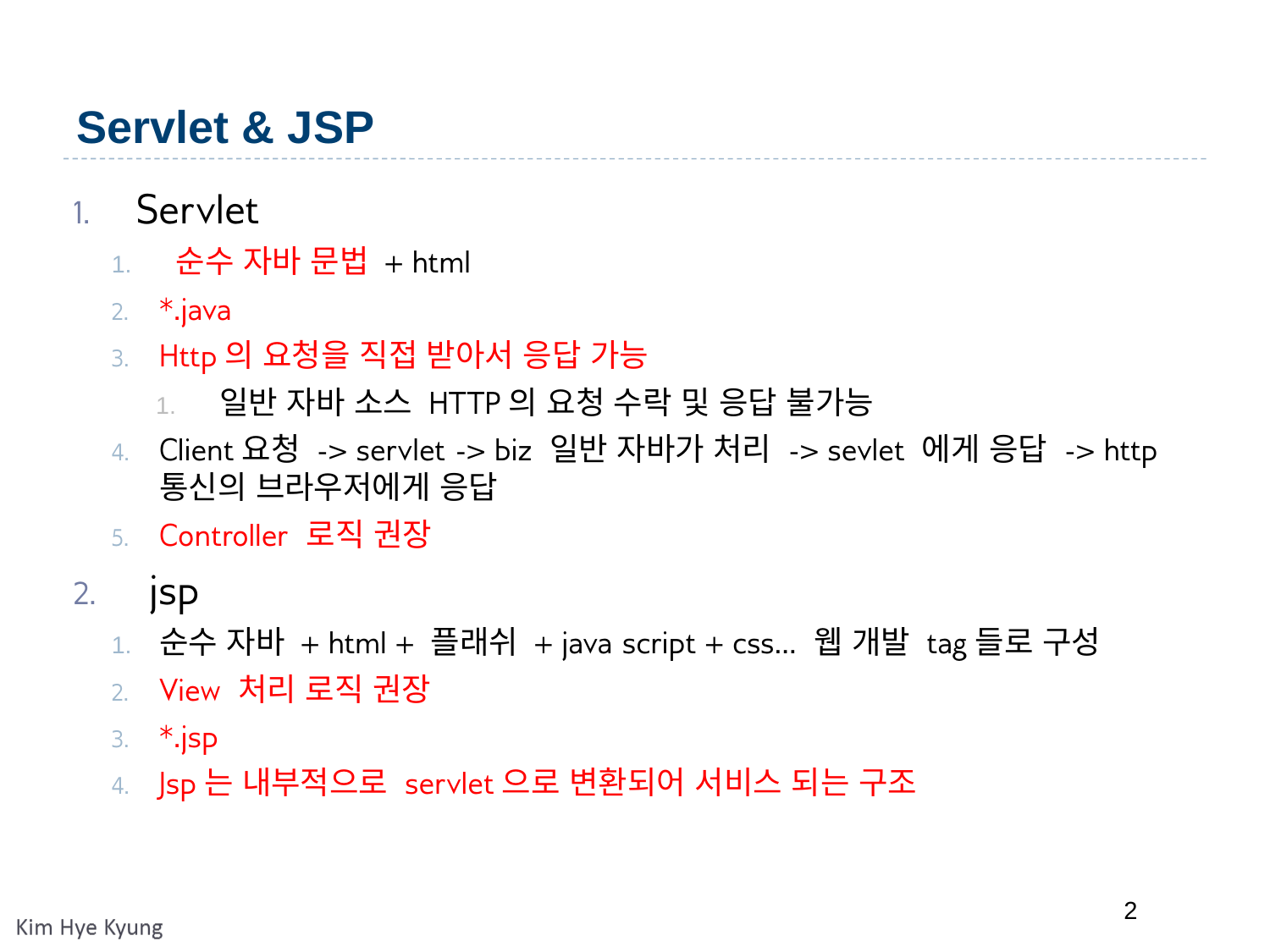

# Servlet & JSP
Servlet
 순수 자바 문법 + html
*.java
Http의 요청을 직접 받아서 응답 가능
일반 자바 소스 HTTP의 요청 수락 및 응답 불가능
Client요청 -> servlet -> biz 일반 자바가 처리 -> sevlet 에게 응답 -> http 통신의 브라우저에게 응답
Controller 로직 권장
 jsp
순수 자바 + html + 플래쉬 + java script + css… 웹 개발 tag들로 구성
View 처리 로직 권장
*.jsp
Jsp는 내부적으로 servlet으로 변환되어 서비스 되는 구조

2